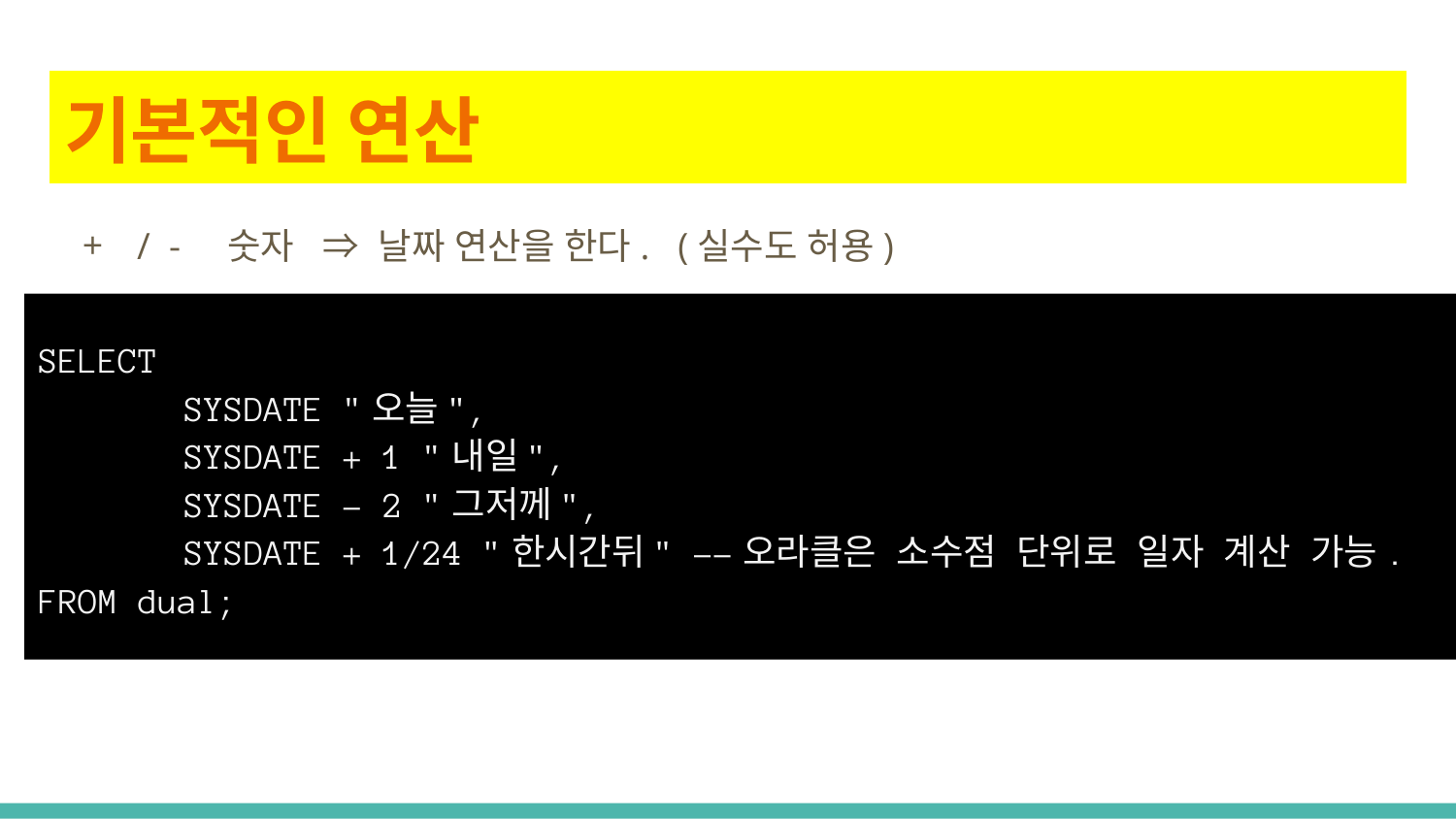

# 기본적인 연산
/  -    숫자   ⇒  날짜 연산을 한다.   (실수도 허용)
SELECT
	SYSDATE "오늘",
	SYSDATE + 1 "내일",
	SYSDATE - 2 "그저께",
	SYSDATE + 1/24 "한시간뒤" --오라클은 소수점 단위로 일자 계산 가능.
FROM dual;